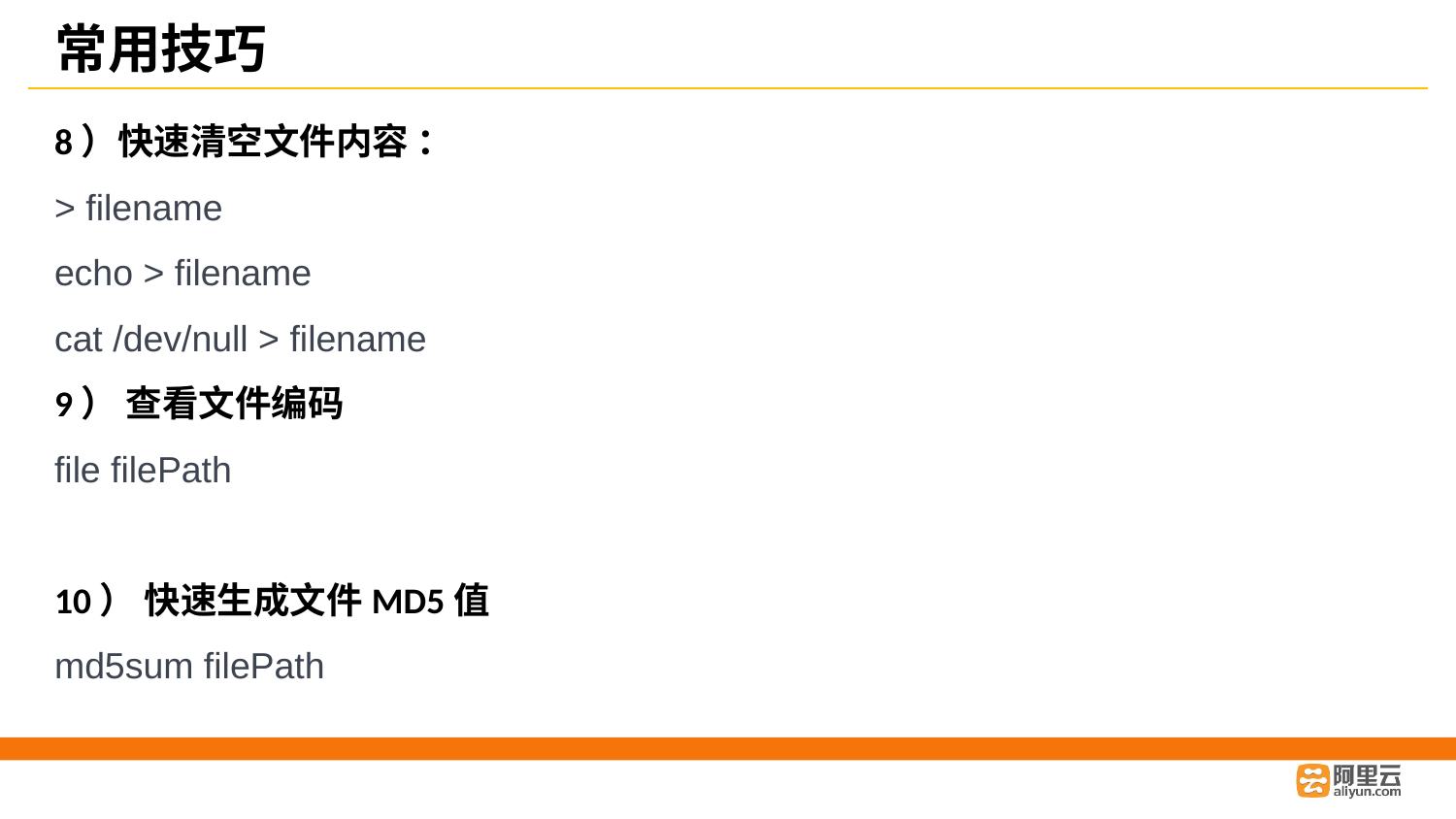

# 常用技巧
8）快速清空文件内容 ：
> filename
echo > filename
cat /dev/null > filename
9） 查看文件编码
file filePath

10） 快速生成文件MD5值
md5sum filePath